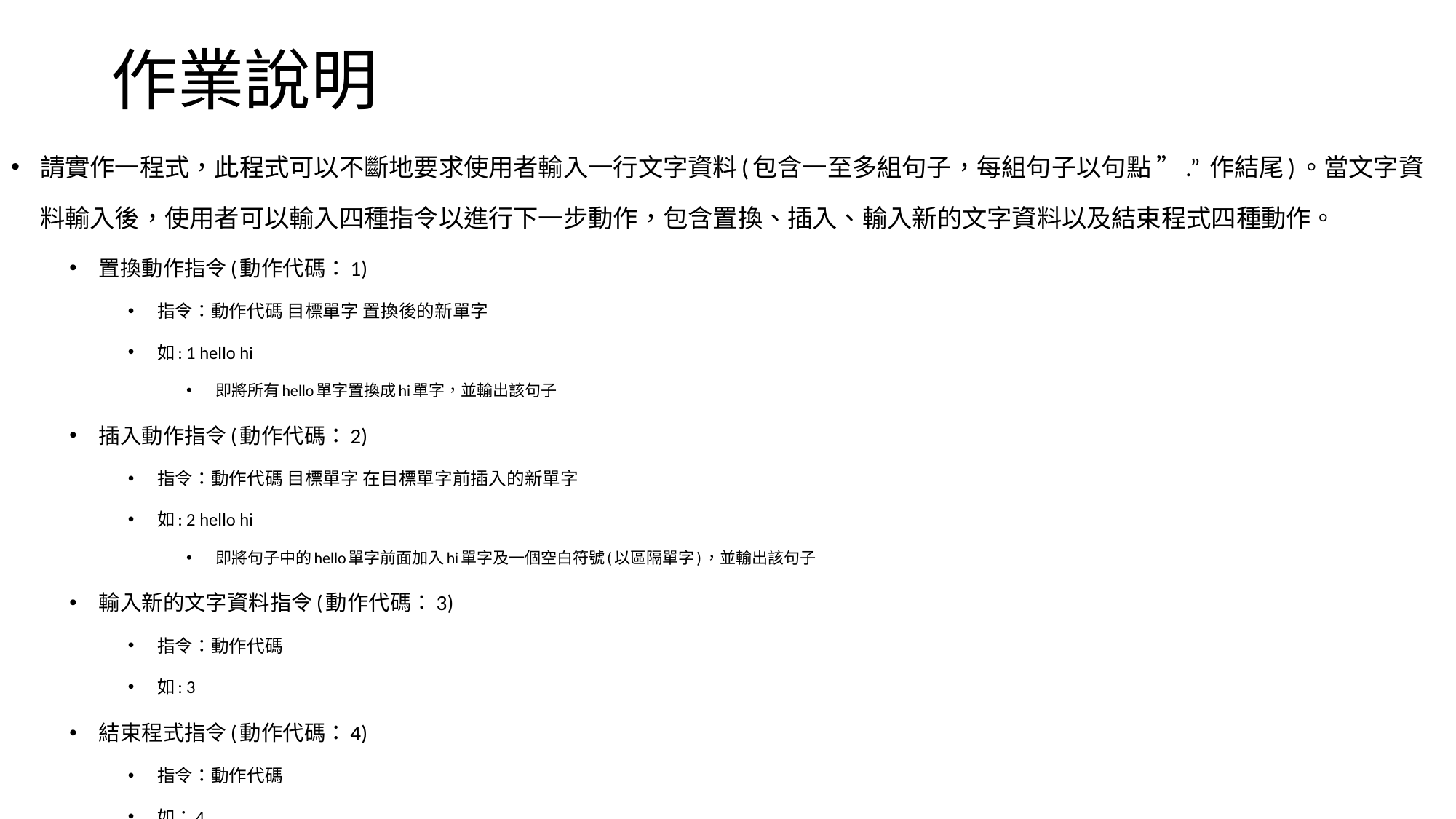

# 作業說明
請實作一程式，此程式可以不斷地要求使用者輸入一行文字資料(包含一至多組句子，每組句子以句點 ”.” 作結尾)。當文字資料輸入後，使用者可以輸入四種指令以進行下一步動作，包含置換、插入、輸入新的文字資料以及結束程式四種動作。
置換動作指令(動作代碼：1)
指令：動作代碼 目標單字 置換後的新單字
如: 1 hello hi
即將所有hello單字置換成hi單字，並輸出該句子
插入動作指令(動作代碼：2)
指令：動作代碼 目標單字 在目標單字前插入的新單字
如: 2 hello hi
即將句子中的hello單字前面加入hi單字及一個空白符號(以區隔單字)，並輸出該句子
輸入新的文字資料指令(動作代碼：3)
指令：動作代碼
如: 3
結束程式指令(動作代碼：4)
指令：動作代碼
如：4